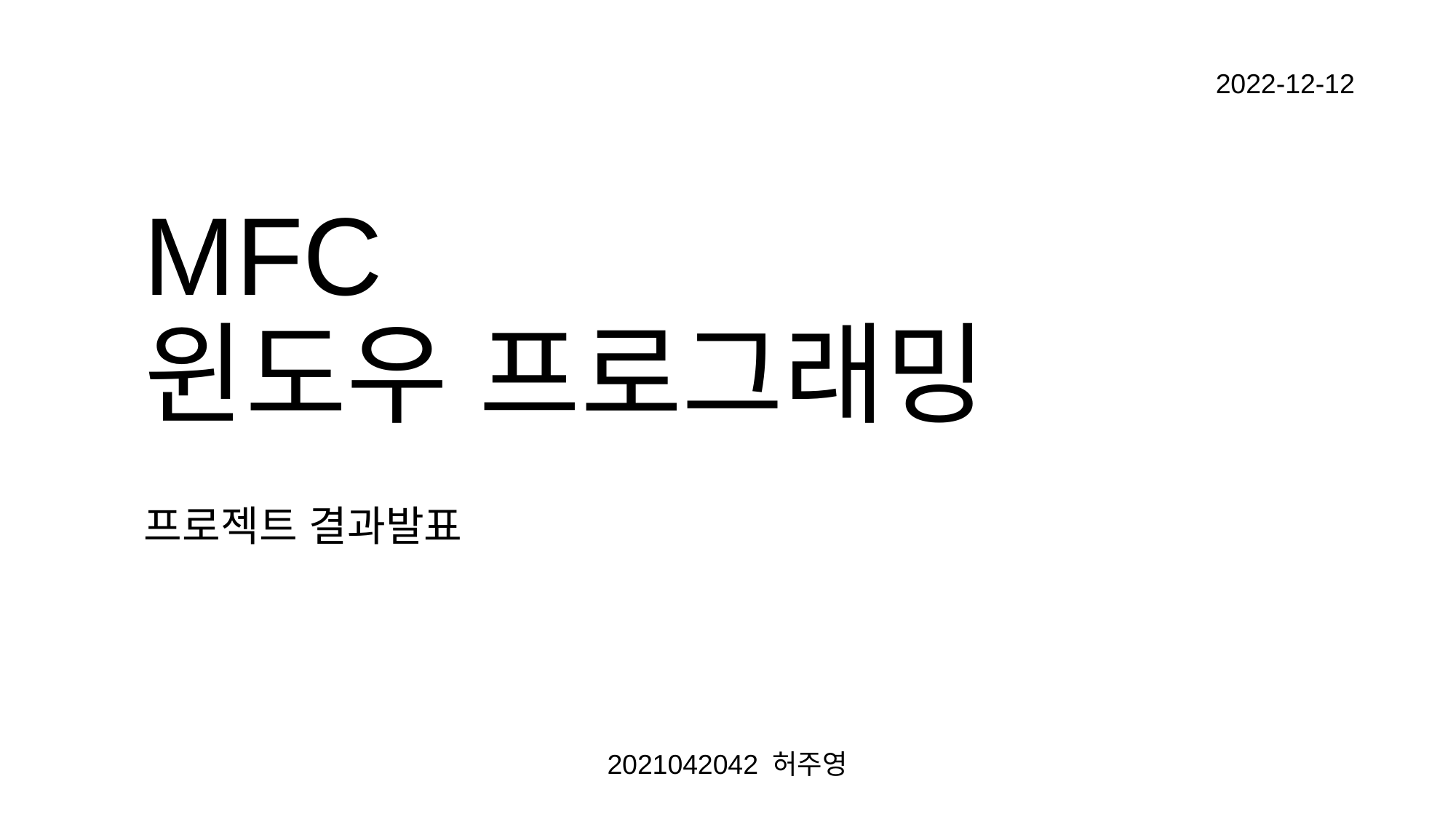

2022-12-12
# MFC 윈도우 프로그래밍
프로젝트 결과발표
2021042042 허주영